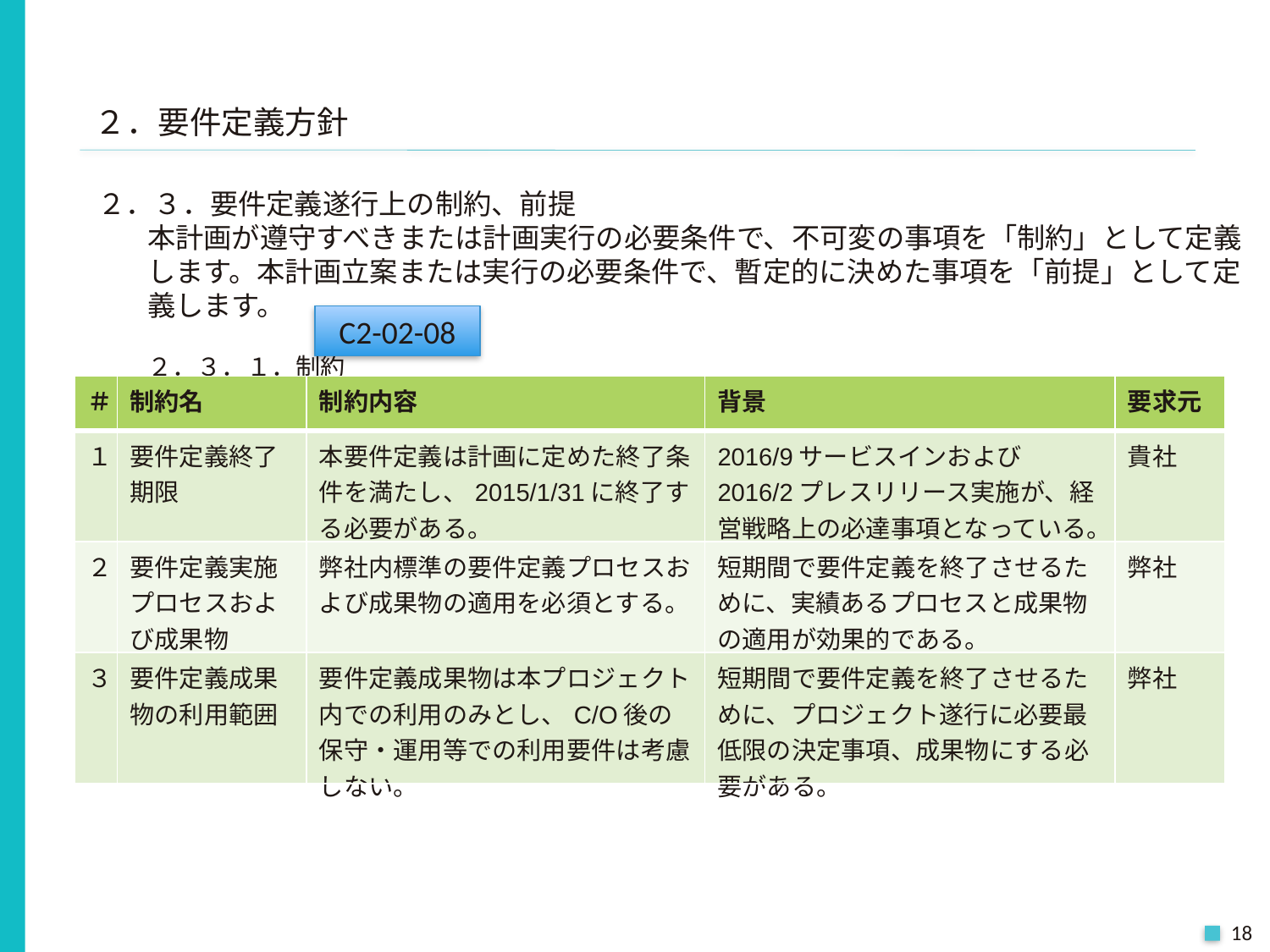

２．要件定義方針
２．３．要件定義遂行上の制約、前提
本計画が遵守すべきまたは計画実行の必要条件で、不可変の事項を「制約」として定義します。本計画立案または実行の必要条件で、暫定的に決めた事項を「前提」として定義します。

２．３．１．制約

C2-02-08
| ＃ | 制約名 | 制約内容 | 背景 | 要求元 |
| --- | --- | --- | --- | --- |
| １ | 要件定義終了期限 | 本要件定義は計画に定めた終了条件を満たし、2015/1/31に終了する必要がある。 | 2016/9サービスインおよび2016/2プレスリリース実施が、経営戦略上の必達事項となっている。 | 貴社 |
| ２ | 要件定義実施プロセスおよび成果物 | 弊社内標準の要件定義プロセスおよび成果物の適用を必須とする。 | 短期間で要件定義を終了させるために、実績あるプロセスと成果物の適用が効果的である。 | 弊社 |
| ３ | 要件定義成果物の利用範囲 | 要件定義成果物は本プロジェクト内での利用のみとし、C/O後の保守・運用等での利用要件は考慮しない。 | 短期間で要件定義を終了させるために、プロジェクト遂行に必要最低限の決定事項、成果物にする必要がある。 | 弊社 |
18